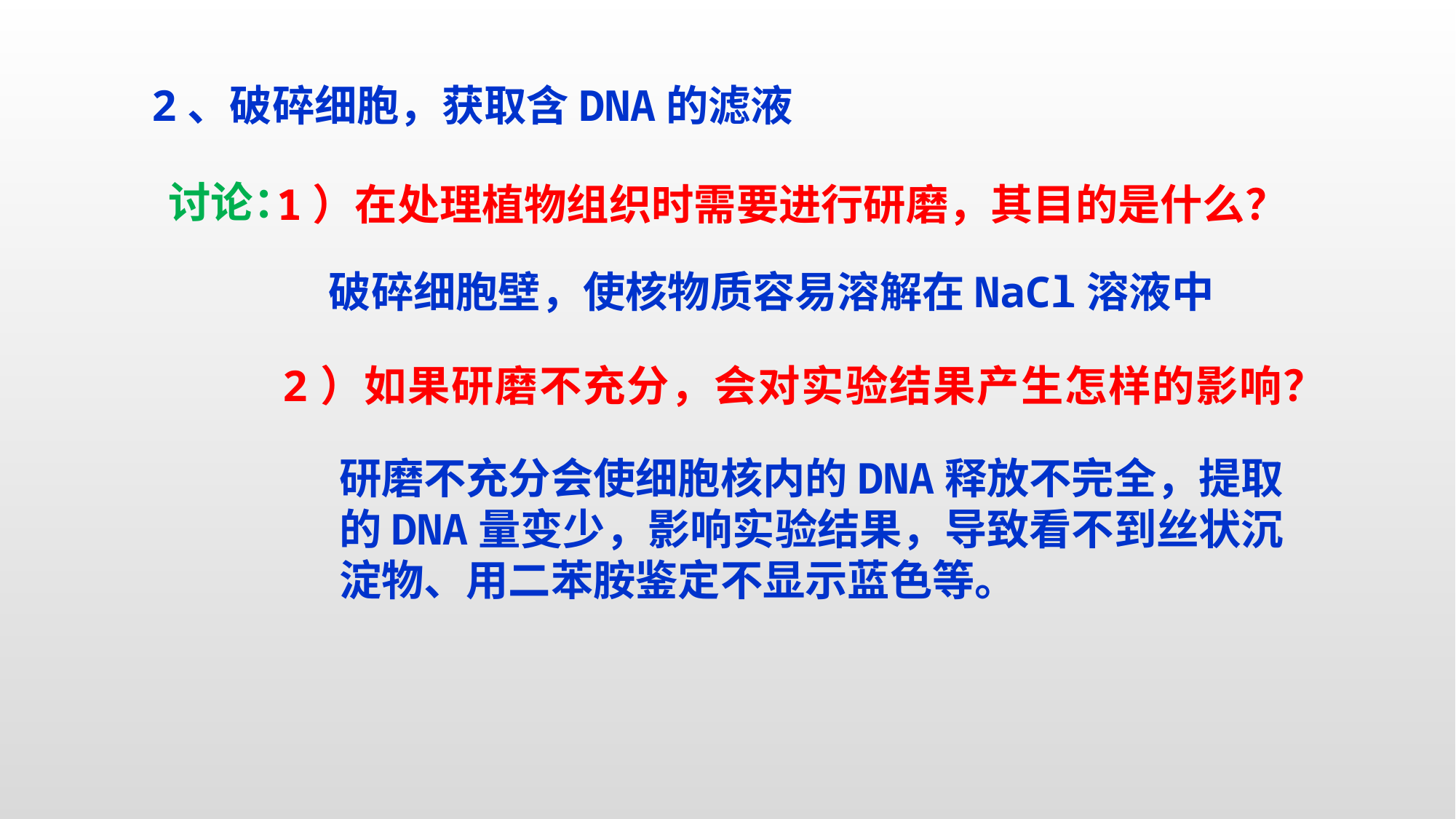

2、破碎细胞，获取含DNA的滤液
讨论：
1）在处理植物组织时需要进行研磨，其目的是什么？
破碎细胞壁，使核物质容易溶解在NaCl溶液中
2）如果研磨不充分，会对实验结果产生怎样的影响？
研磨不充分会使细胞核内的DNA释放不完全，提取的DNA量变少，影响实验结果，导致看不到丝状沉淀物、用二苯胺鉴定不显示蓝色等。